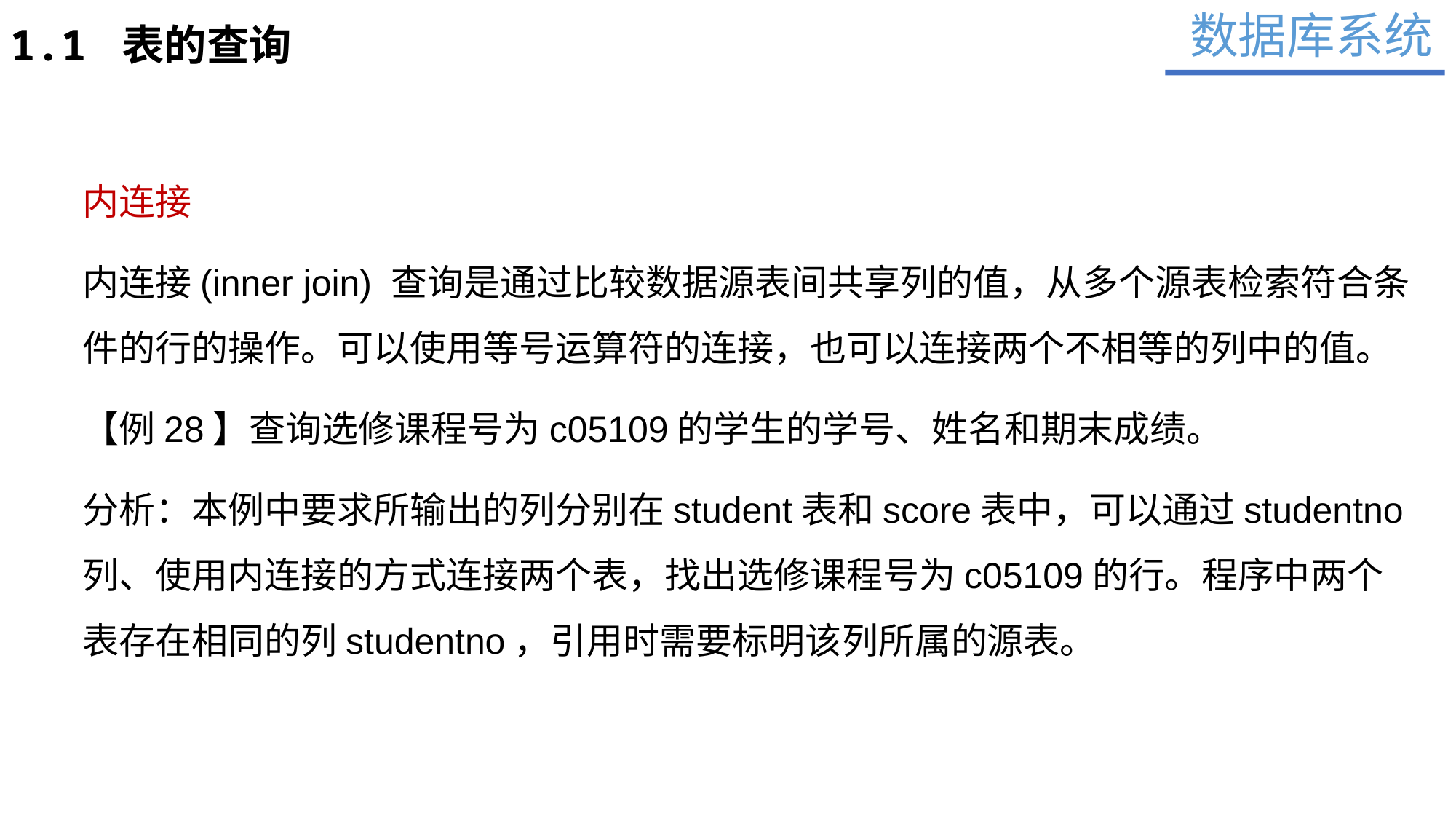

数据库系统
1.1 表的查询

内连接
内连接(inner join) 查询是通过比较数据源表间共享列的值，从多个源表检索符合条件的行的操作。可以使用等号运算符的连接，也可以连接两个不相等的列中的值。
【例28】查询选修课程号为c05109的学生的学号、姓名和期末成绩。
分析：本例中要求所输出的列分别在student表和score表中，可以通过studentno列、使用内连接的方式连接两个表，找出选修课程号为c05109的行。程序中两个表存在相同的列studentno，引用时需要标明该列所属的源表。